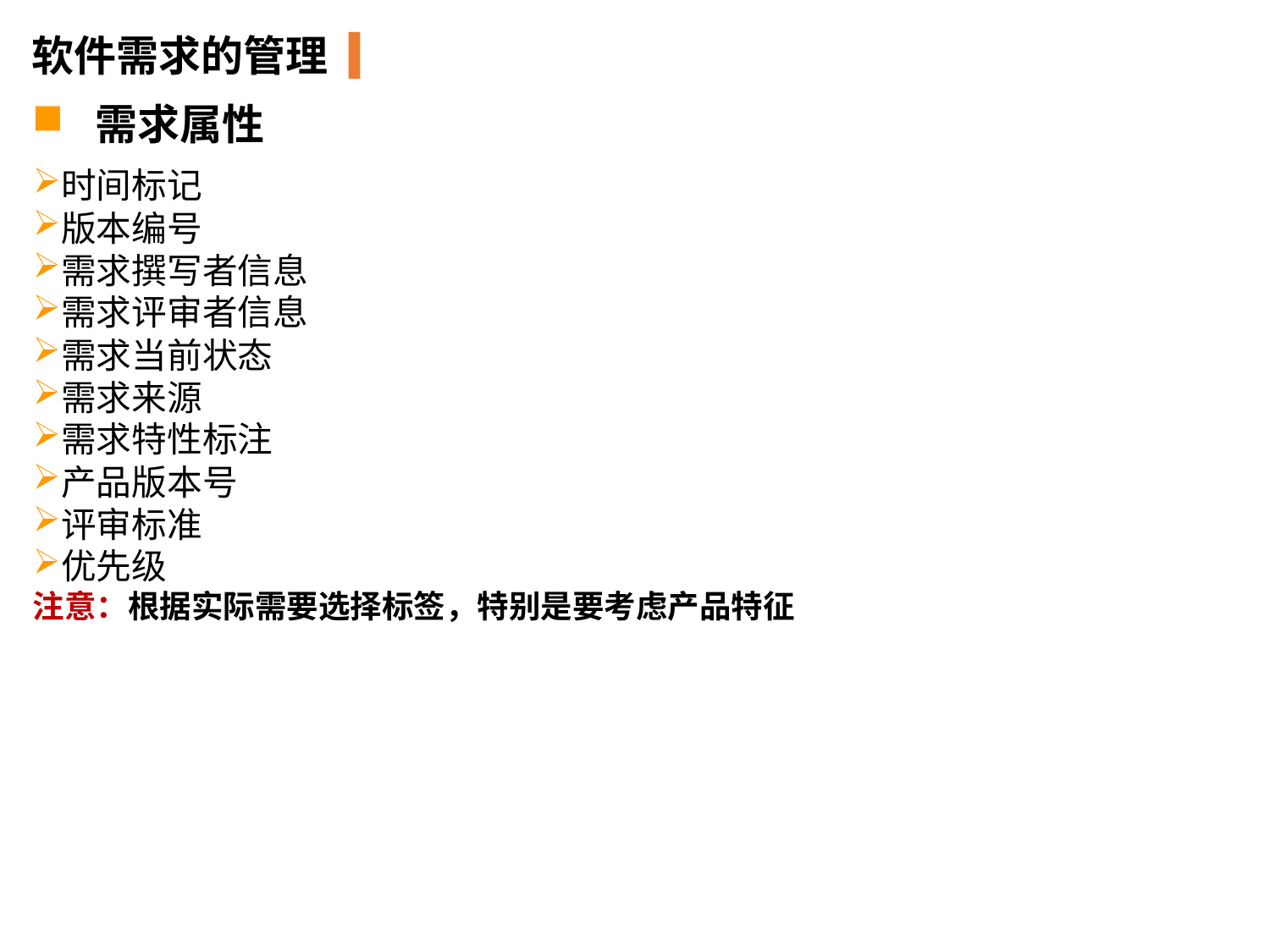

软件需求的管理

需求属性
时间标记
版本编号
需求撰写者信息
需求评审者信息
需求当前状态
需求来源
需求特性标注
产品版本号
评审标准
优先级
注意：根据实际需要选择标签，特别是要考虑产品特征